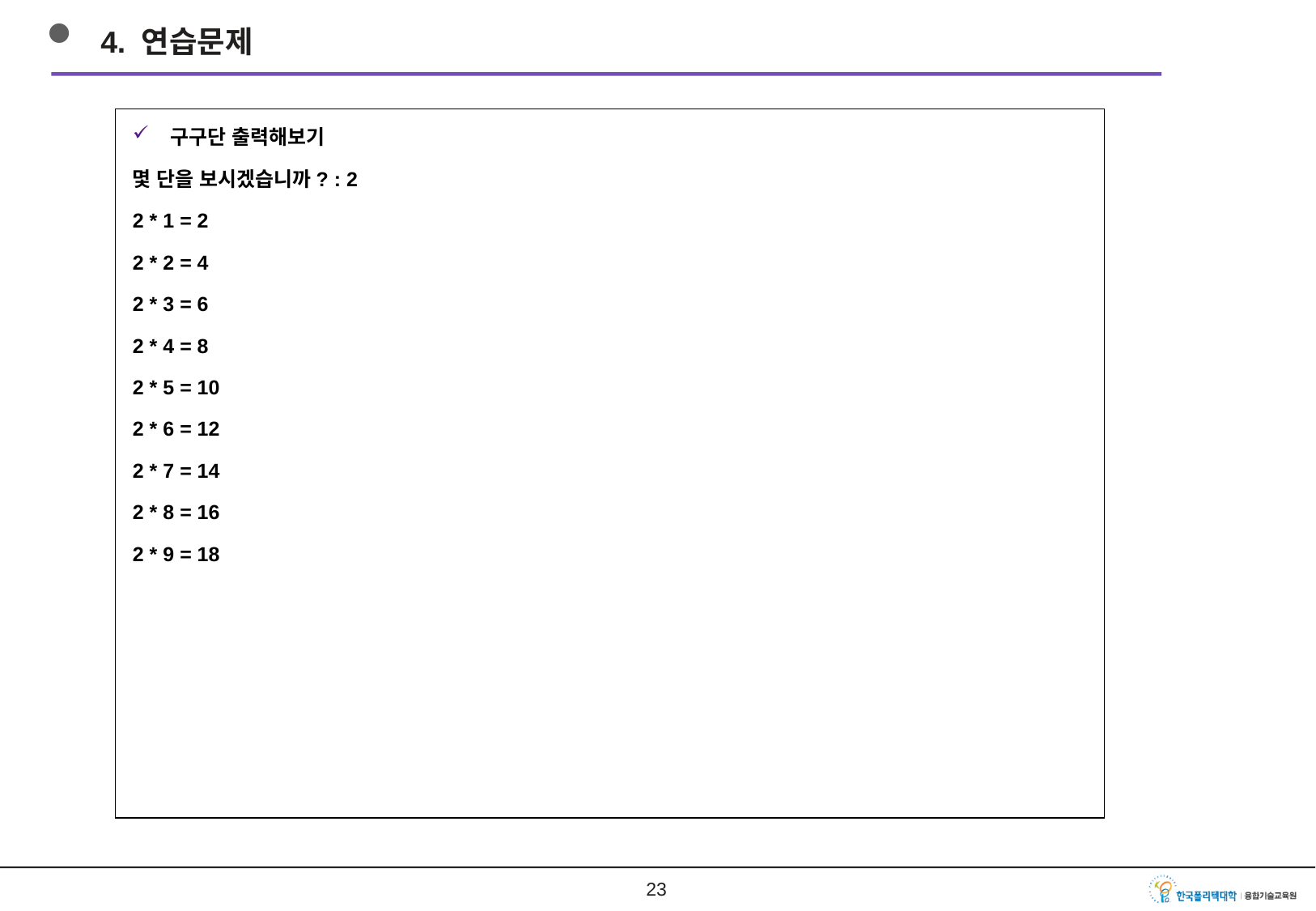

4. 연습문제
구구단 출력해보기
몇 단을 보시겠습니까? : 2
2 * 1 = 2
2 * 2 = 4
2 * 3 = 6
2 * 4 = 8
2 * 5 = 10
2 * 6 = 12
2 * 7 = 14
2 * 8 = 16
2 * 9 = 18

23